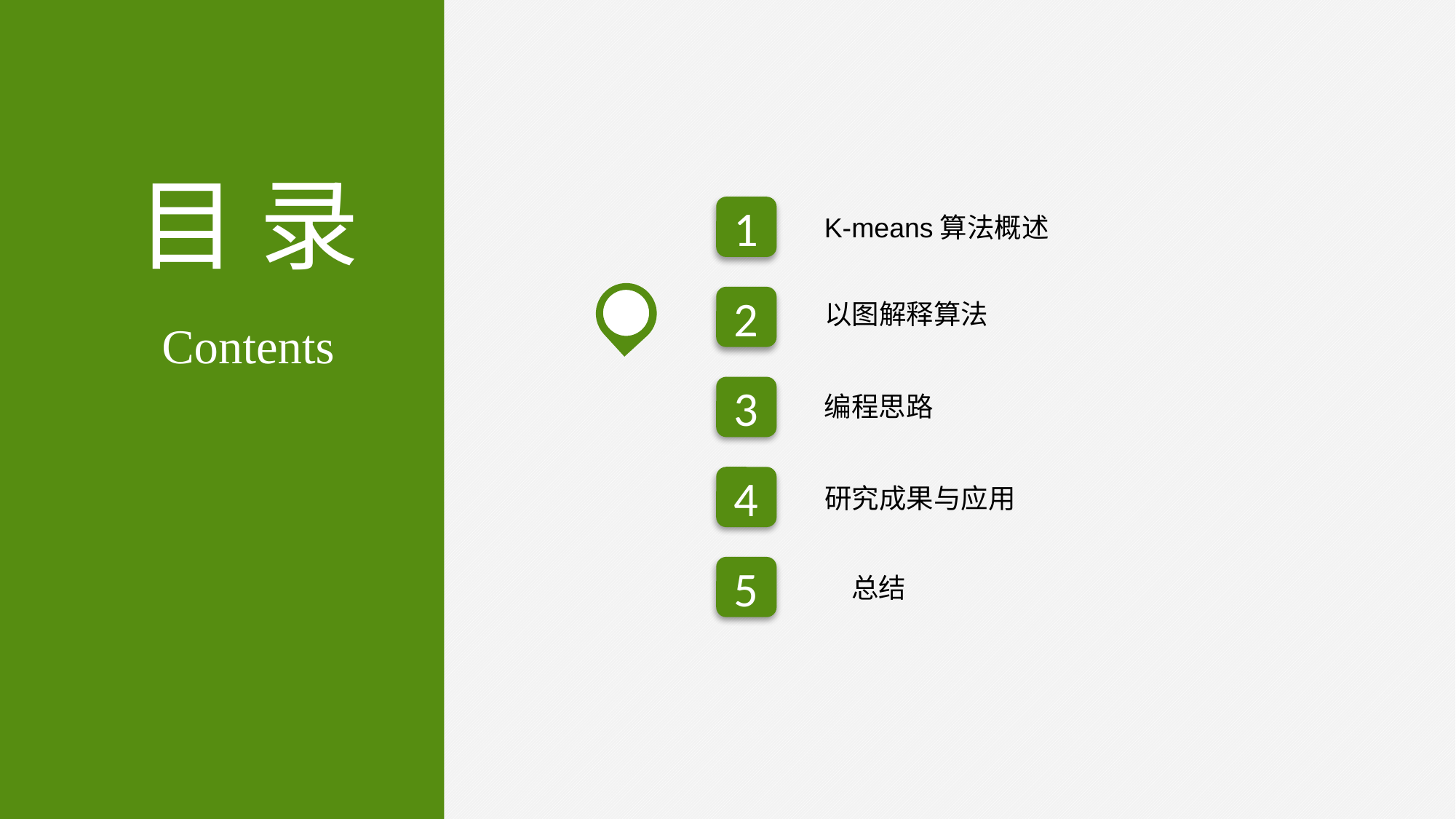

目 录
1
K-means算法概述

2
以图解释算法
Contents
3
编程思路
4
研究成果与应用
5
总结